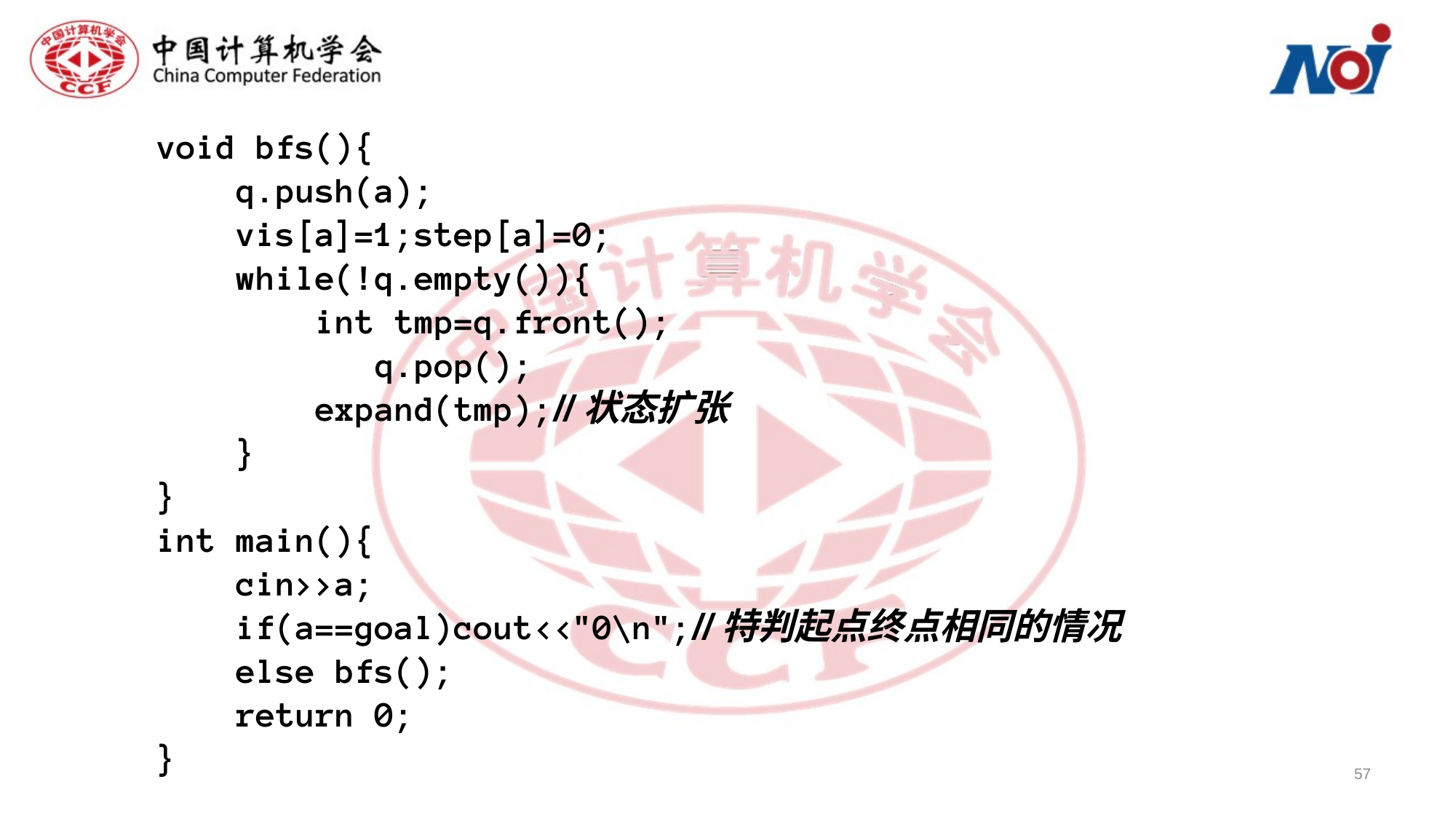

void bfs(){
    q.push(a);
    vis[a]=1;step[a]=0;
    while(!q.empty()){
        int tmp=q.front();
		q.pop();
        expand(tmp);//状态扩张
    }
}
int main(){
    cin>>a;
    if(a==goal)cout<<"0\n";//特判起点终点相同的情况
    else bfs();
    return 0;
}

57